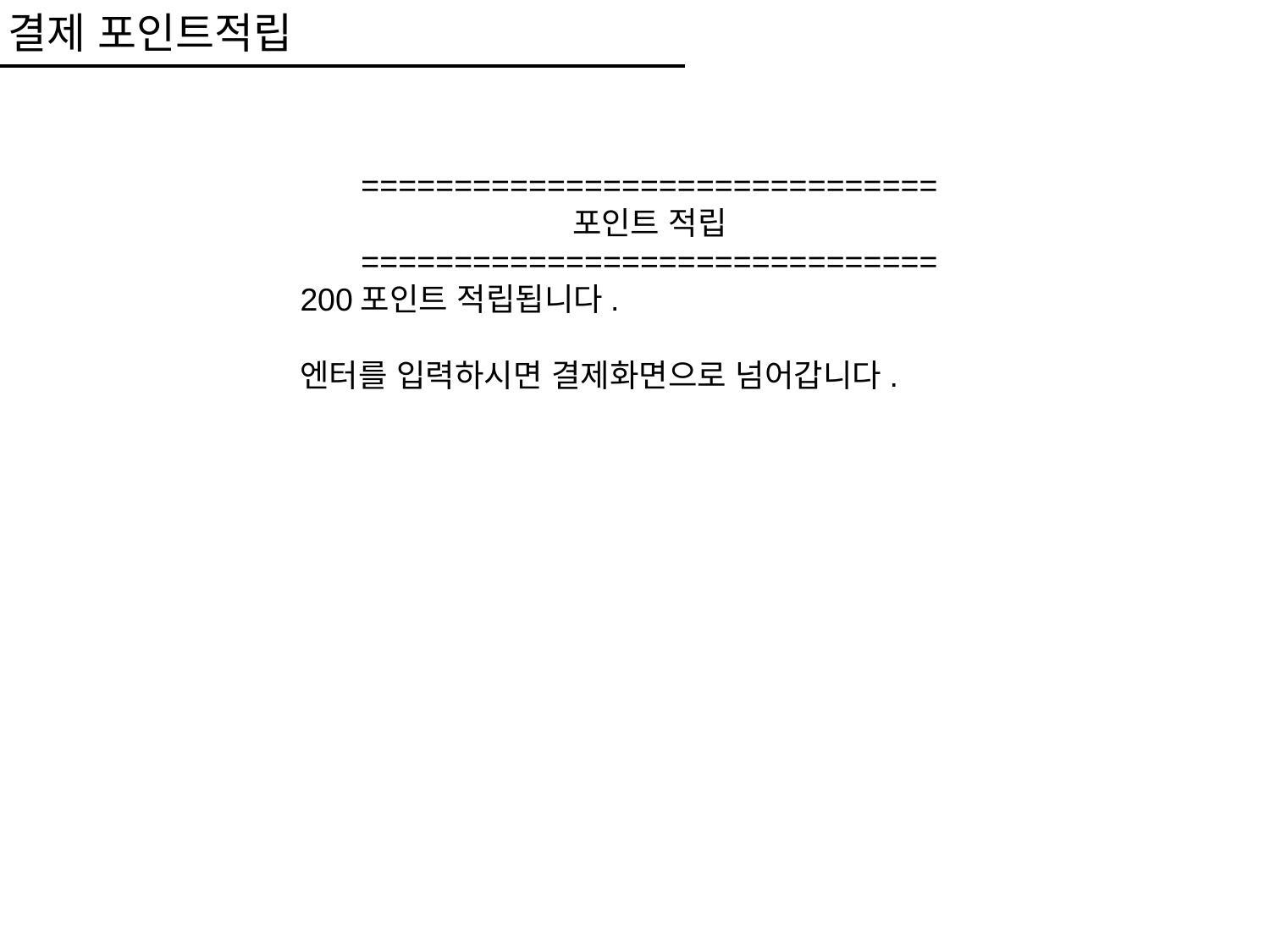

결제 포인트적립
===============================
포인트 적립
===============================
200포인트 적립됩니다.

엔터를 입력하시면 결제화면으로 넘어갑니다.